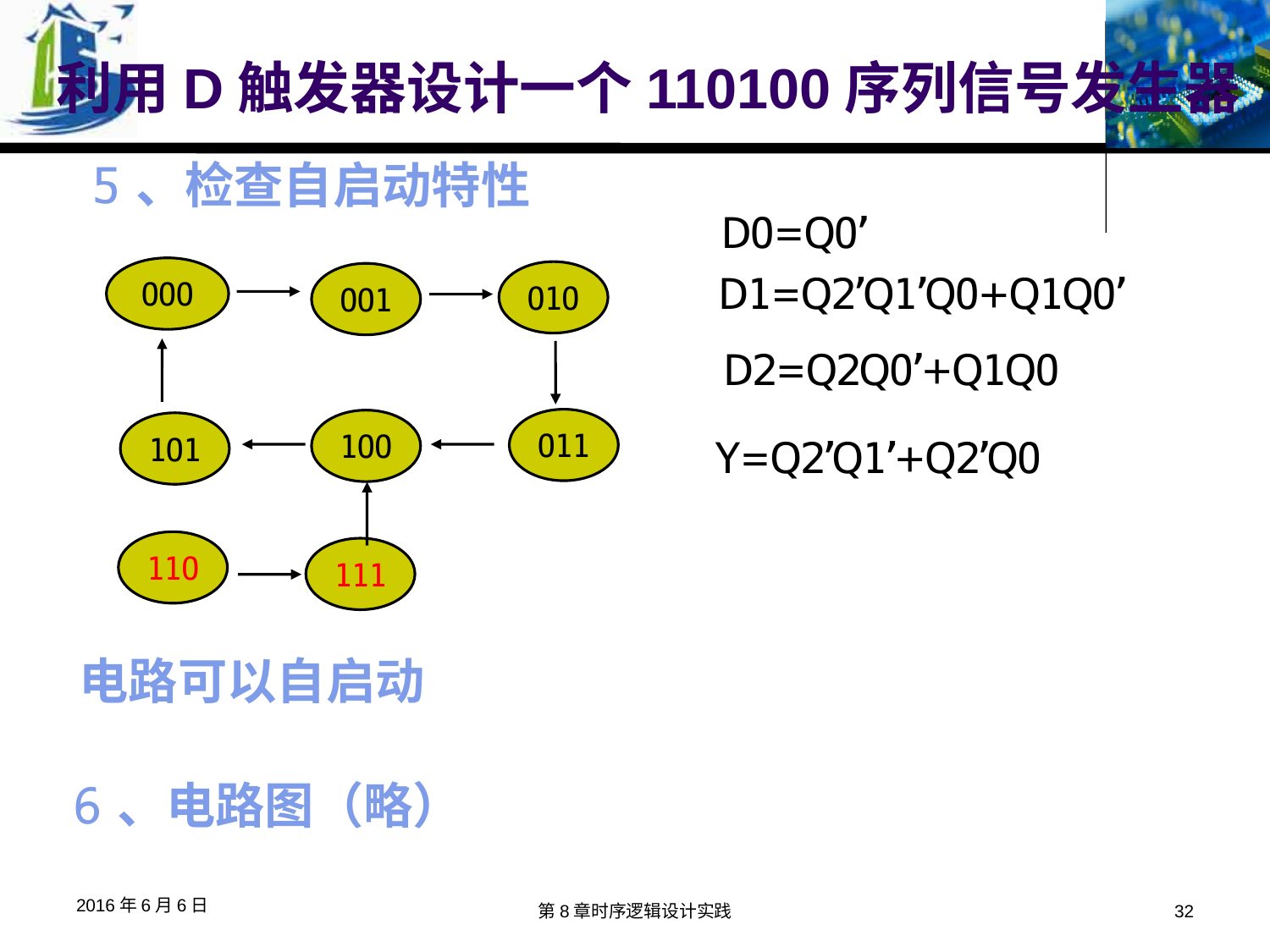

利用D触发器设计一个110100序列信号发生器
5、检查自启动特性
D0=Q0’

000
010
001
011
100
101
D1=Q2’Q1’Q0+Q1Q0’
D2=Q2Q0’+Q1Q0

Y=Q2’Q1’+Q2’Q0

110
111
电路可以自启动
6、电路图（略）
2016年6月6日
第8章时序逻辑设计实践
32